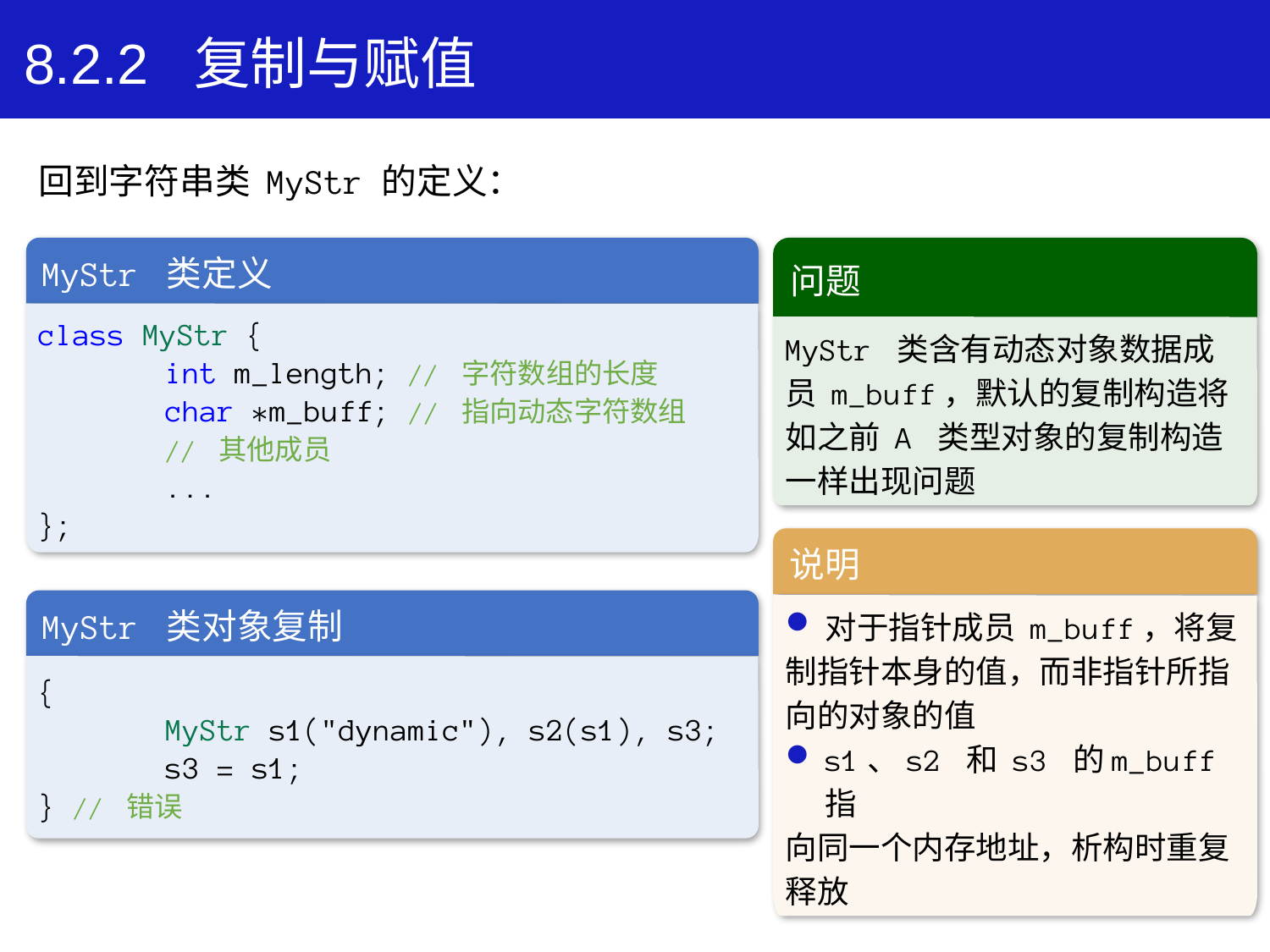

8.2.2  复制与赋值
回到字符串类 MyStr 的定义：
MyStr 类定义
class MyStr {
	int m_length; // 字符数组的长度
	char *m_buff; // 指向动态字符数组
	// 其他成员
	...
};
问题
MyStr 类含有动态对象数据成员 m_buff，默认的复制构造将如之前 A 类型对象的复制构造一样出现问题
学习目标
说明
对于指针成员 m_buff，将复
制指针本身的值，而非指针所指向的对象的值
s1、s2 和 s3 的m_buff 指
向同一个内存地址，析构时重复释放
MyStr 类对象复制
{
	MyStr s1("dynamic"), s2(s1), s3;
	s3 = s1;
} // 错误
21